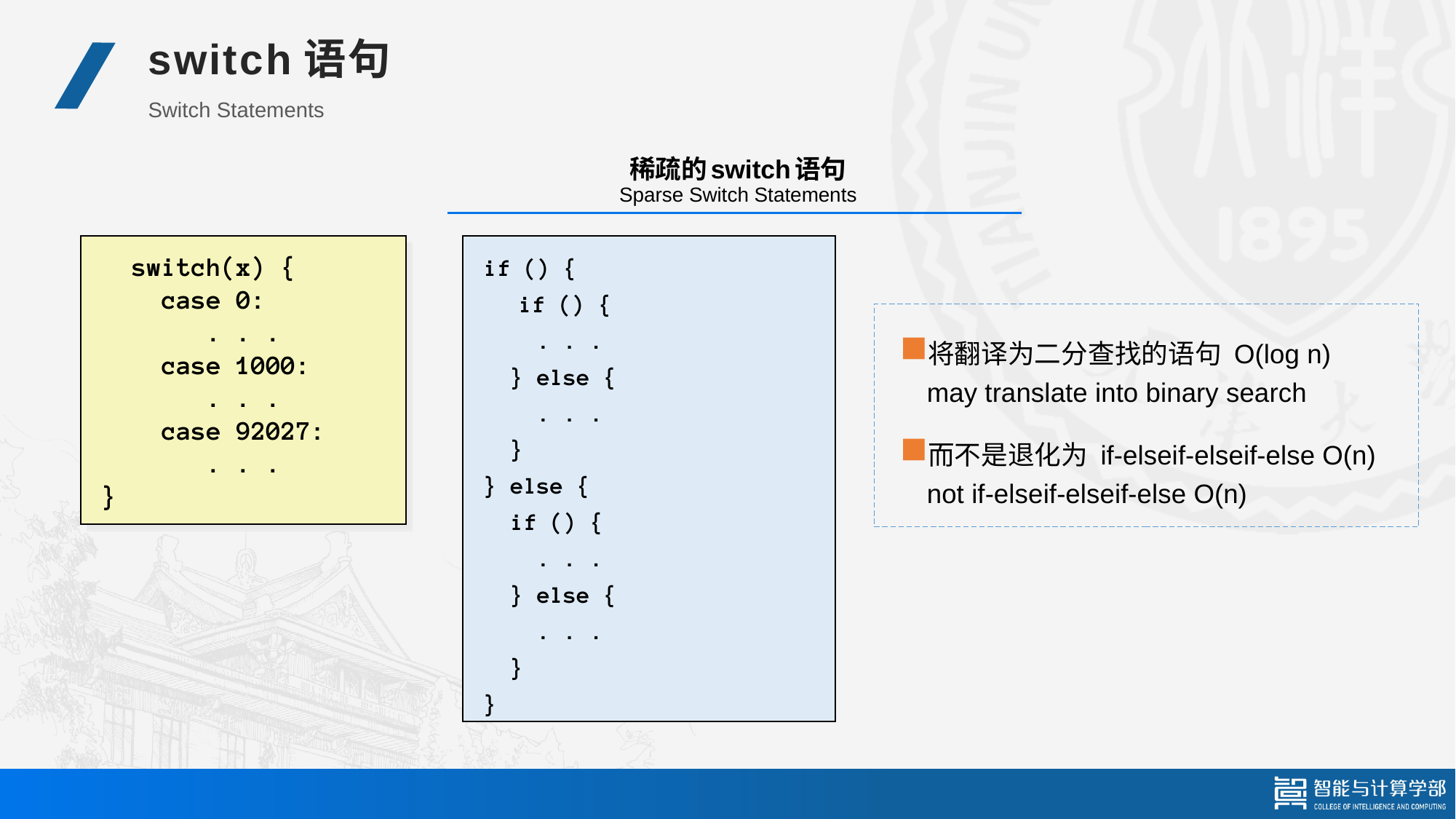

switch语句

Switch Statements
# 稀疏的switch语句 Sparse Switch Statements
  switch(x) {
    case 0:
       . . .
    case 1000:
       . . .
    case 92027:
       . . .
}
if () {
	if () {
    . . .
  } else {
    . . .
  }
} else {
  if () {
    . . .
  } else {
    . . .
  }
}
将翻译为二分查找的语句 O(log n)
may translate into binary search
而不是退化为 if-elseif-elseif-else O(n)
not if-elseif-elseif-else O(n)